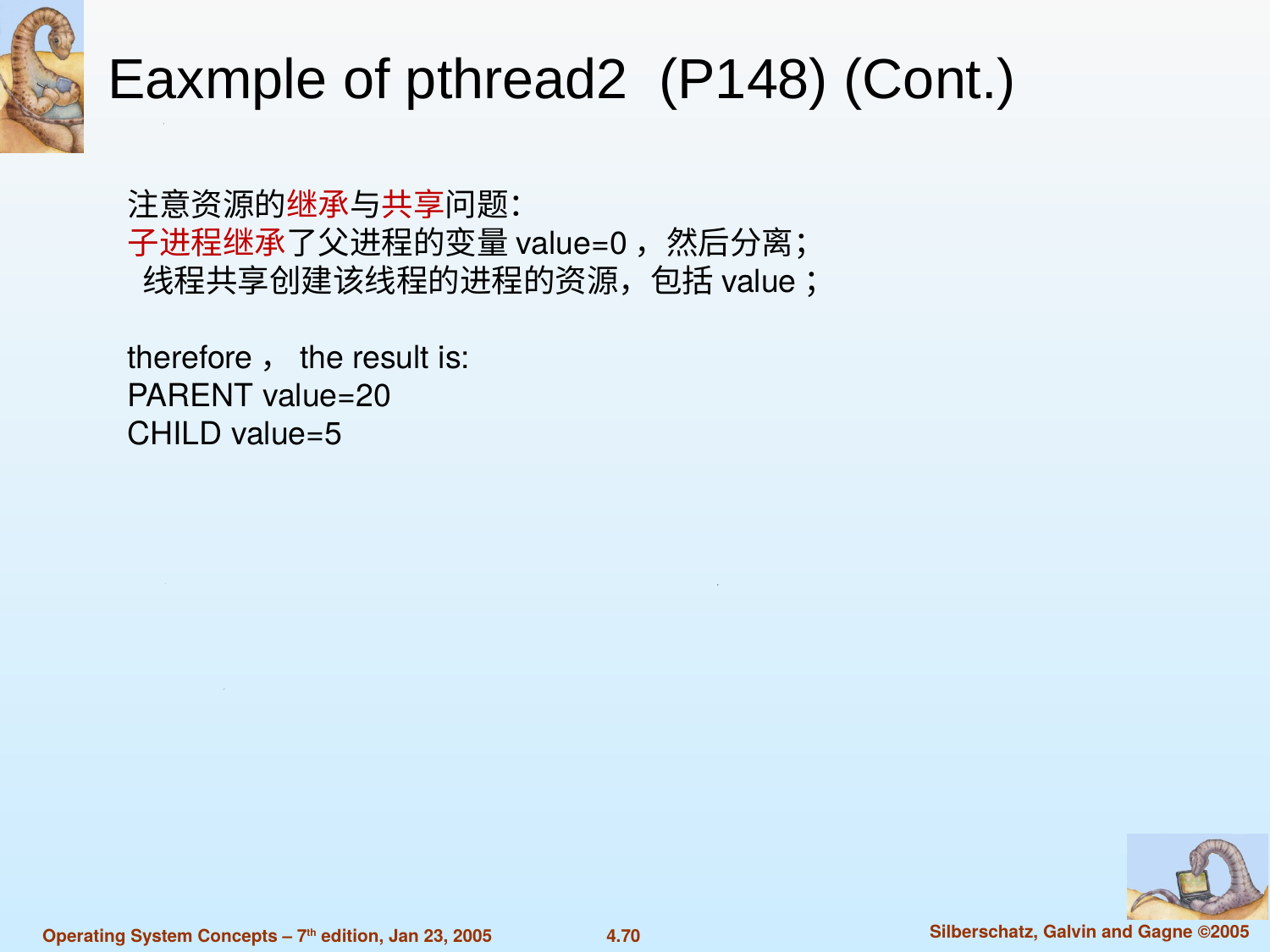

Eaxmple of pthread2  (P148) (Cont.)
注意资源的继承与共享问题：
子进程继承了父进程的变量value=0，然后分离；
 线程共享创建该线程的进程的资源，包括value；

therefore，the result is:
PARENT value=20
CHILD value=5